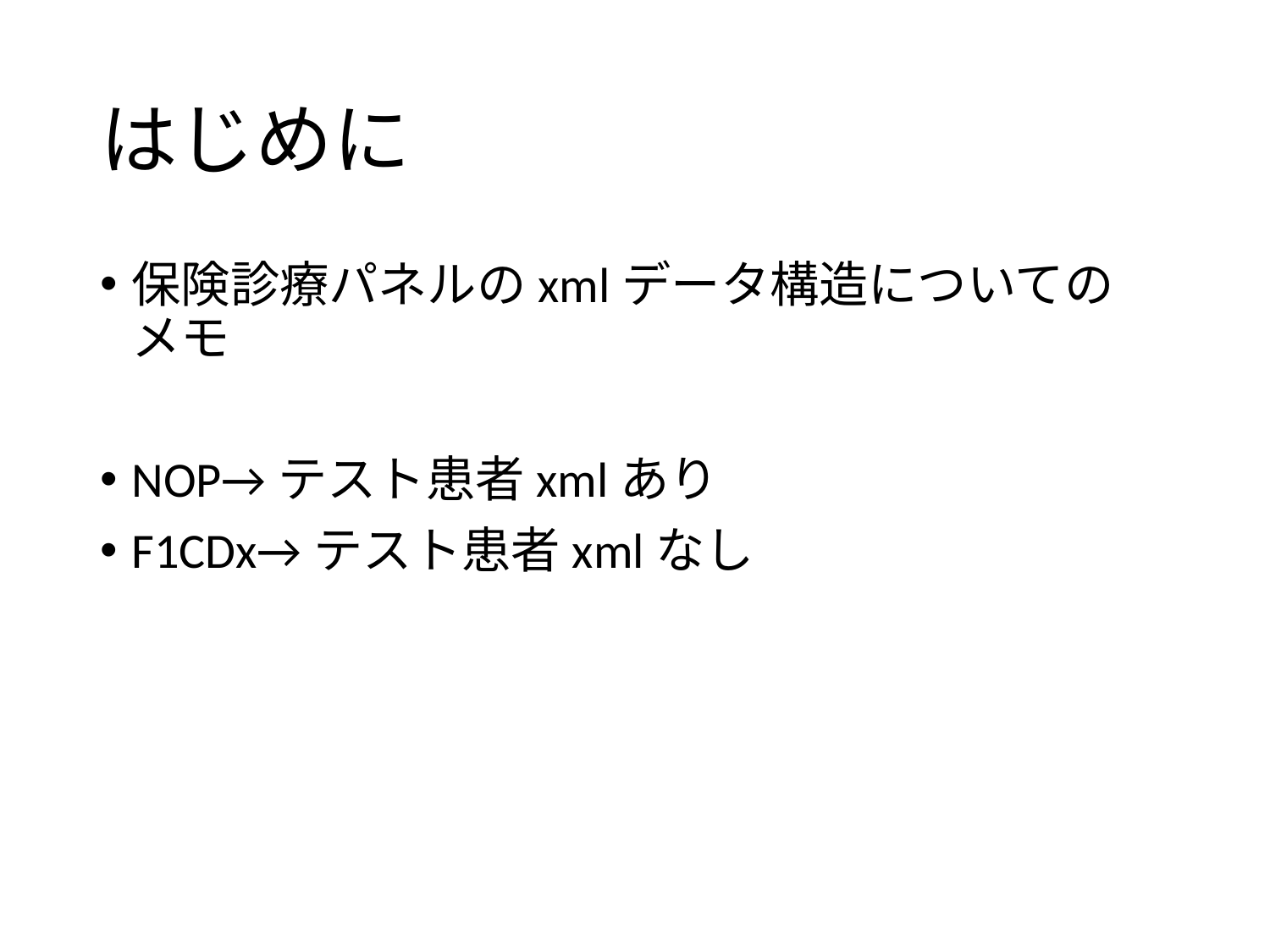

# はじめに
保険診療パネルのxmlデータ構造についての
メモ

NOP→テスト患者xmlあり
F1CDx→テスト患者xmlなし